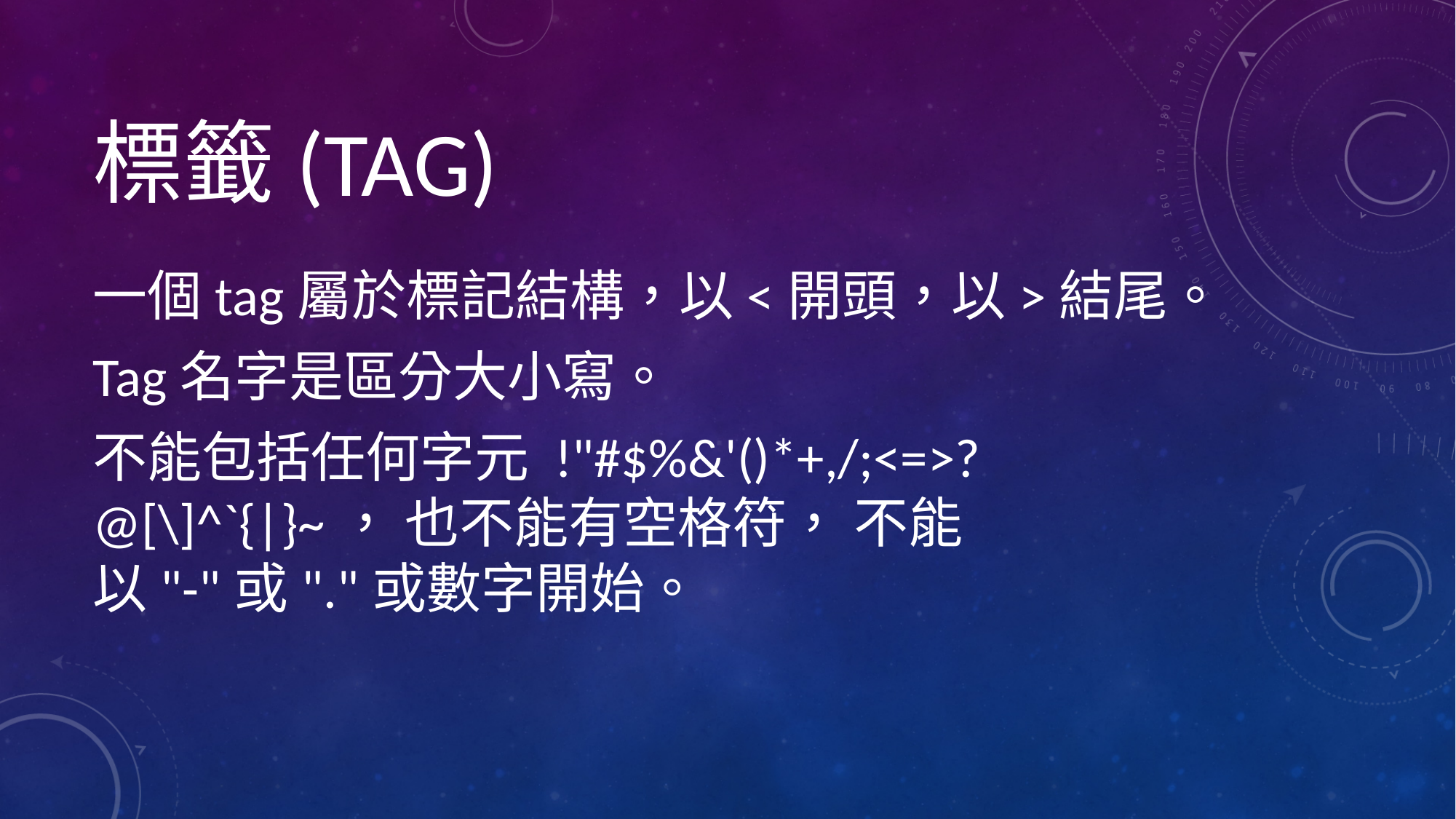

# 標籤(Tag)
一個tag屬於標記結構，以<開頭，以>結尾。
Tag名字是區分大小寫。
不能包括任何字元 !"#$%&'()*+,/;<=>?@[\]^`{|}~， 也不能有空格符， 不能以"-"或"."或數字開始。